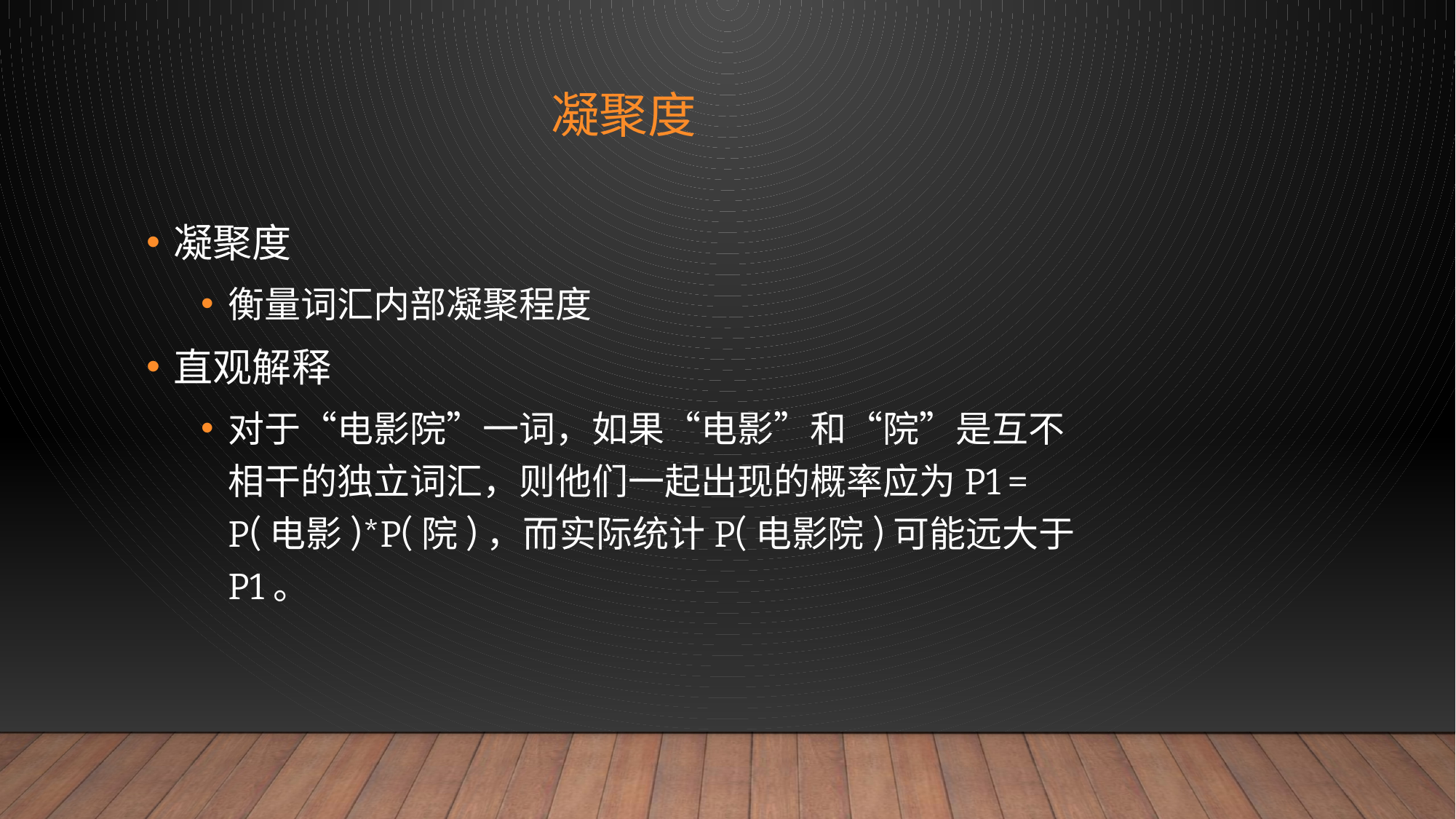

# 凝聚度
凝聚度
衡量词汇内部凝聚程度
直观解释
对于“电影院”一词，如果“电影”和“院”是互不相干的独立词汇，则他们一起出现的概率应为P1 = P(电影)*P(院)，而实际统计P(电影院)可能远大于P1。